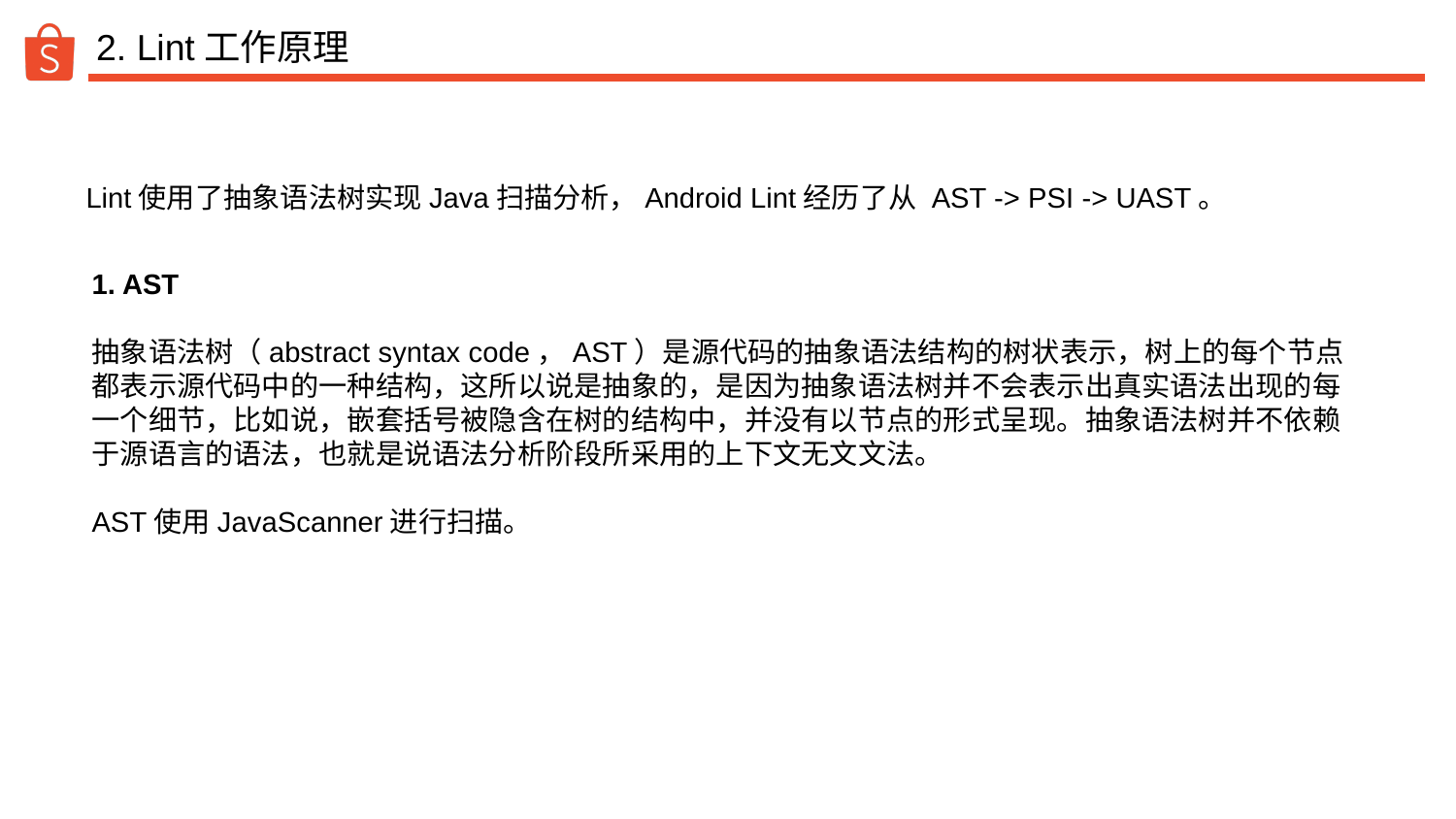

# 2. Lint工作原理
Lint使用了抽象语法树实现Java扫描分析，Android Lint经历了从 AST -> PSI -> UAST。
1. AST

抽象语法树（abstract syntax code，AST）是源代码的抽象语法结构的树状表示，树上的每个节点都表示源代码中的一种结构，这所以说是抽象的，是因为抽象语法树并不会表示出真实语法出现的每一个细节，比如说，嵌套括号被隐含在树的结构中，并没有以节点的形式呈现。抽象语法树并不依赖于源语言的语法，也就是说语法分析阶段所采用的上下文无文文法。

AST使用JavaScanner进行扫描。